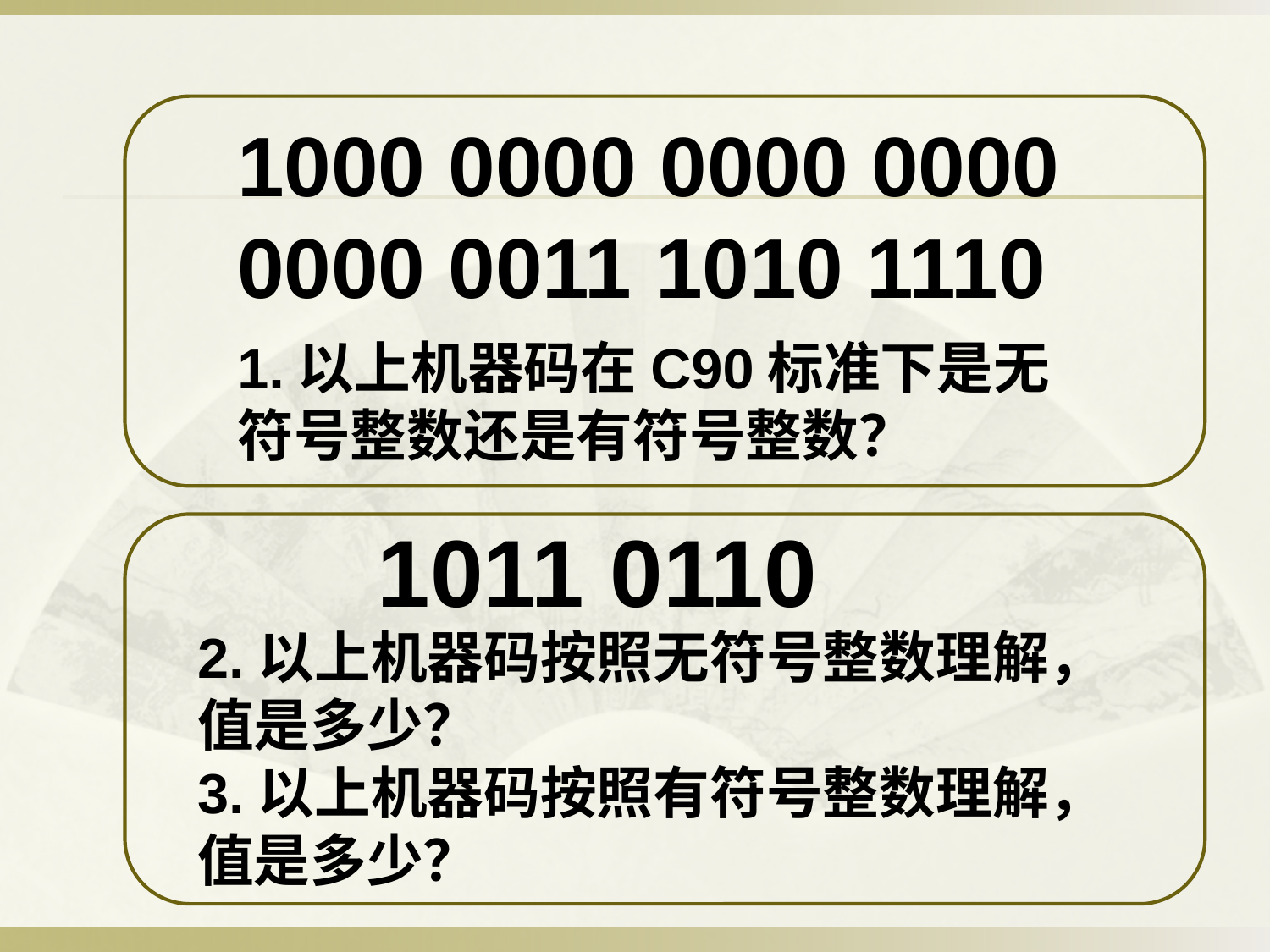

1000 0000 0000 0000 0000 0011 1010 1110

1.以上机器码在C90标准下是无符号整数还是有符号整数？

1011 0110

2.以上机器码按照无符号整数理解，值是多少？
3.以上机器码按照有符号整数理解，值是多少？